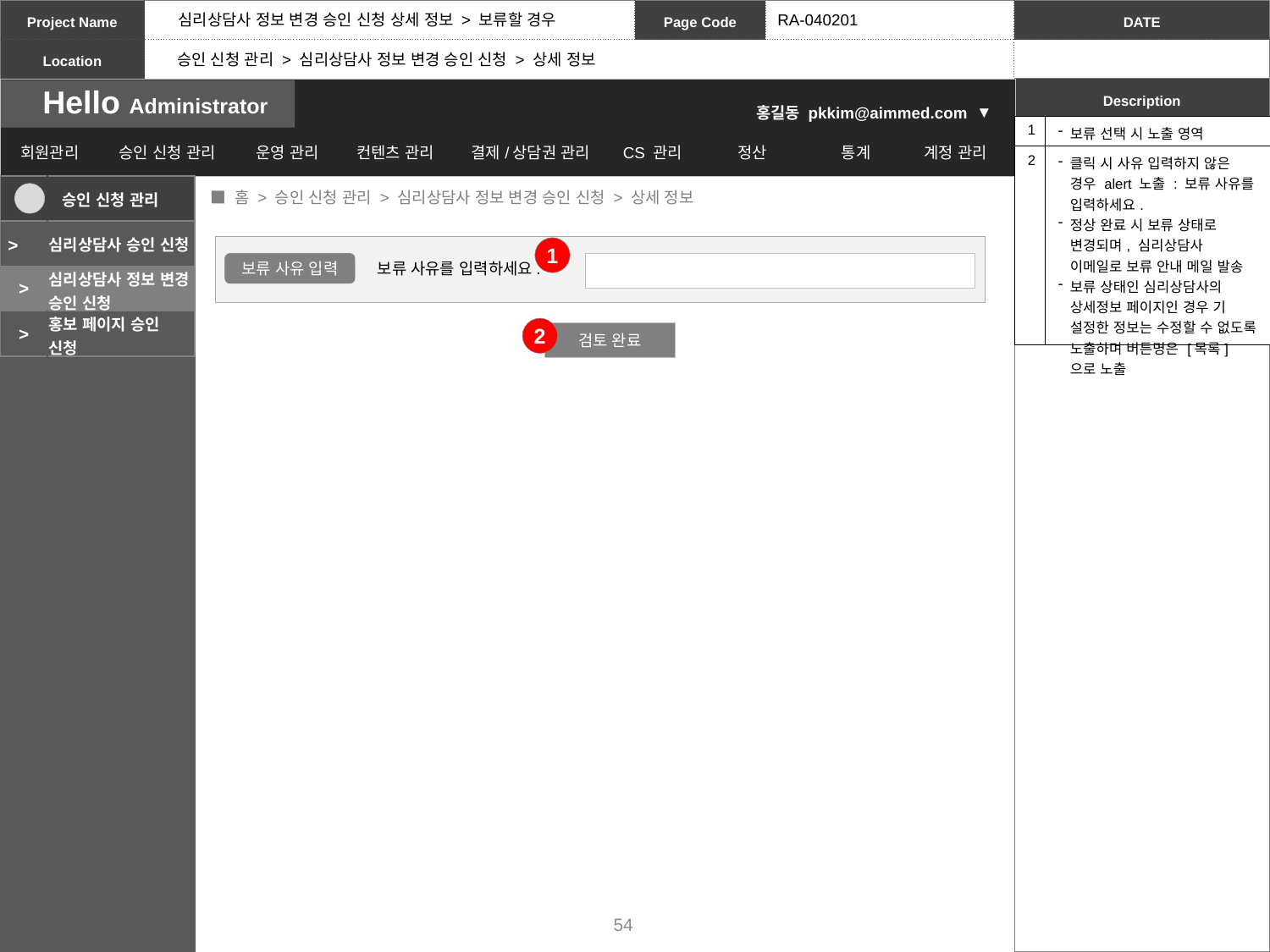

심리상담사 정보 변경 승인 신청 상세 정보 > 보류할 경우
RA-040201
승인 신청 관리 > 심리상담사 정보 변경 승인 신청 > 상세 정보
| 1 | 보류 선택 시 노출 영역 |
| --- | --- |
| 2 | 클릭 시 사유 입력하지 않은 경우 alert 노출 : 보류 사유를 입력하세요. 정상 완료 시 보류 상태로 변경되며, 심리상담사 이메일로 보류 안내 메일 발송 보류 상태인 심리상담사의 상세정보 페이지인 경우 기 설정한 정보는 수정할 수 없도록 노출하며 버튼명은 [목록]으로 노출 |

|  | 승인 신청 관리 |
| --- | --- |
| > | 심리상담사 승인 신청 |
| > | 심리상담사 정보 변경 승인 신청 |
| > | 홍보 페이지 승인 신청 |
   ■ 홈 > 승인 신청 관리 > 심리상담사 정보 변경 승인 신청 > 상세 정보

1
보류 사유를 입력하세요.

보류 사유 입력
2
검토 완료
54